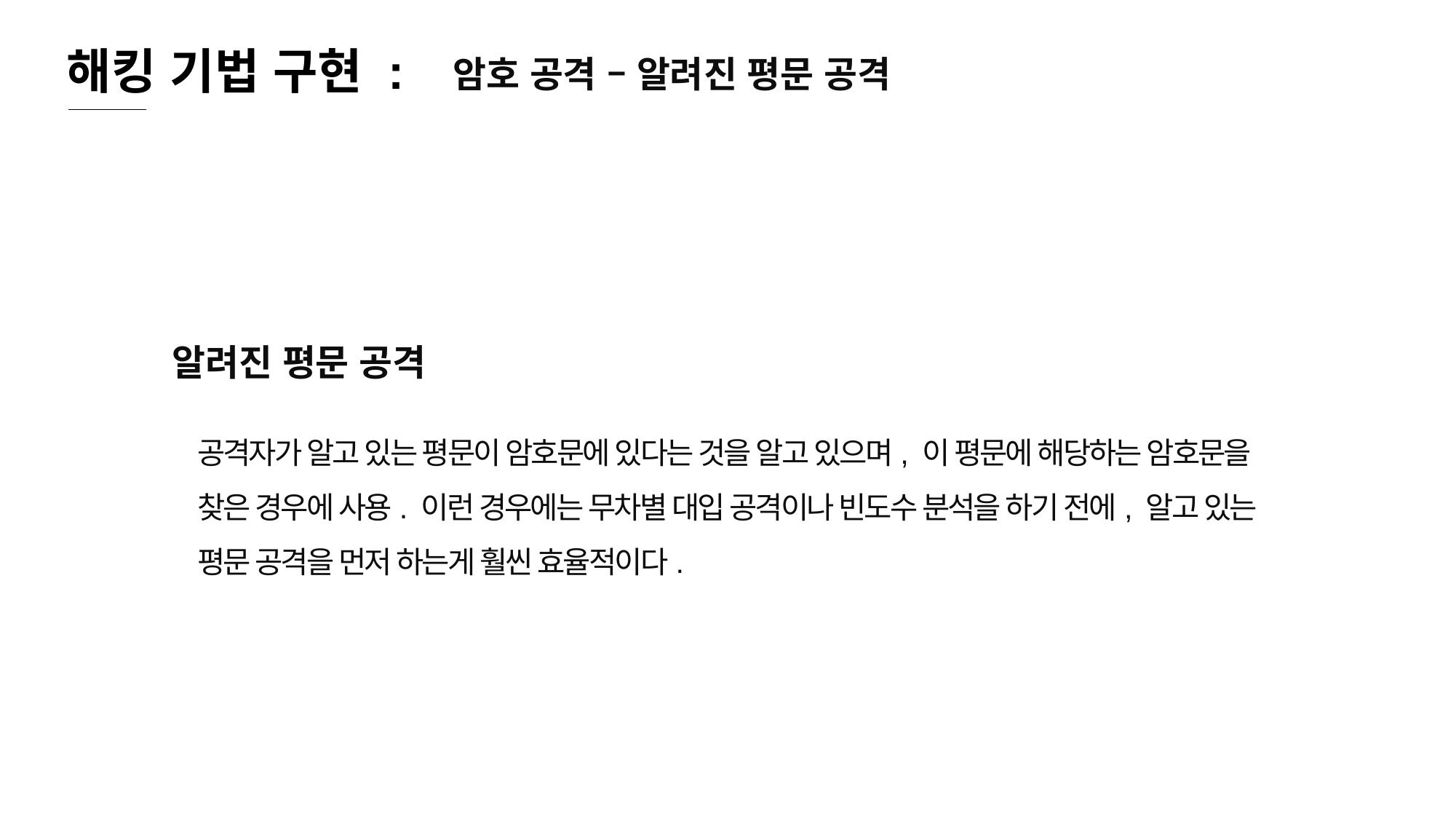

해킹 기법 구현 :
암호 공격 – 알려진 평문 공격
알려진 평문 공격
공격자가 알고 있는 평문이 암호문에 있다는 것을 알고 있으며, 이 평문에 해당하는 암호문을 찾은 경우에 사용. 이런 경우에는 무차별 대입 공격이나 빈도수 분석을 하기 전에, 알고 있는 평문 공격을 먼저 하는게 훨씬 효율적이다.